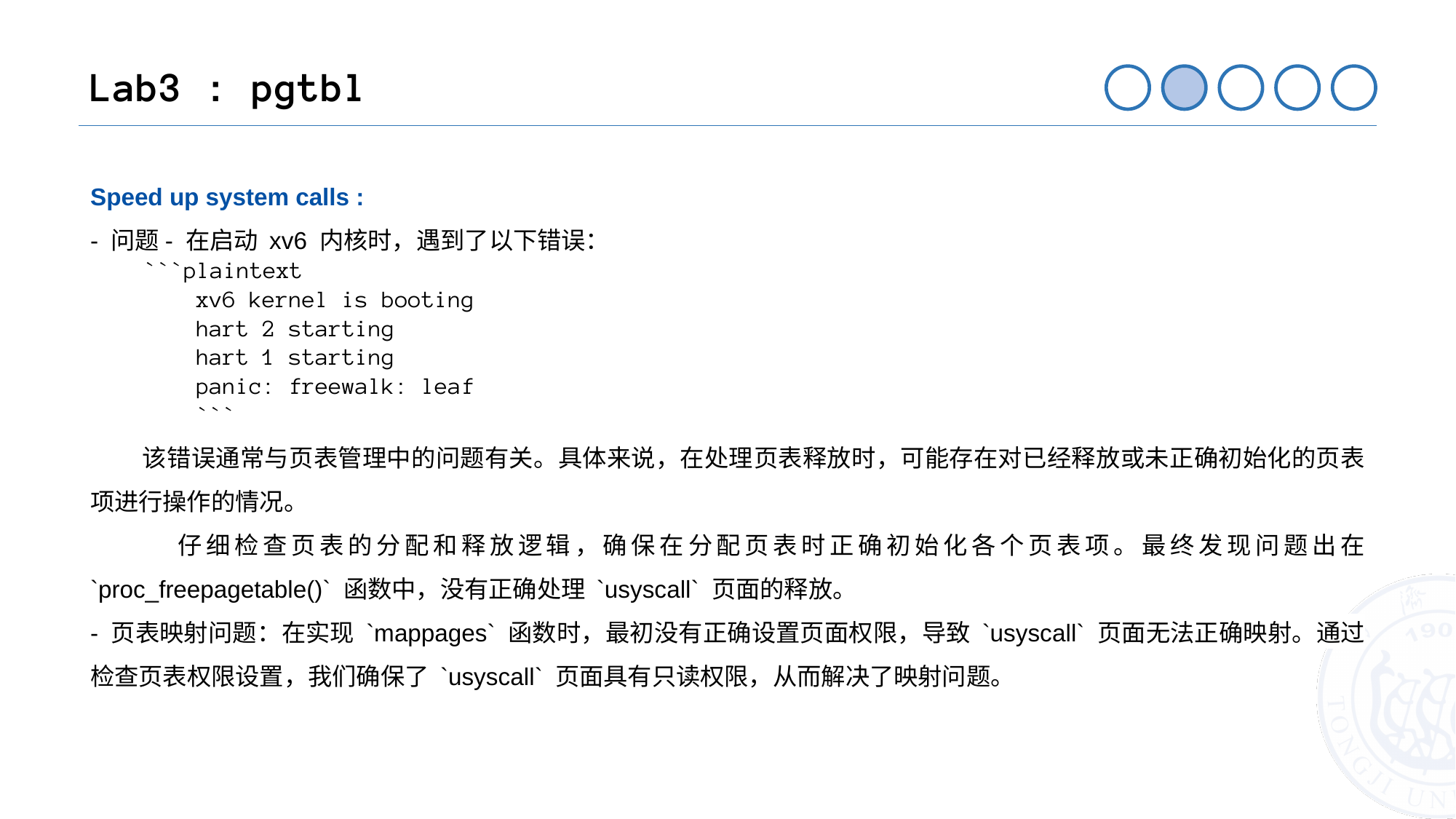

Lab3 : pgtbl

Speed up system calls :
- 问题- 在启动 xv6 内核时，遇到了以下错误：
        ```plaintext
        xv6 kernel is booting
        hart 2 starting
        hart 1 starting
        panic: freewalk: leaf
        ```
        该错误通常与页表管理中的问题有关。具体来说，在处理页表释放时，可能存在对已经释放或未正确初始化的页表项进行操作的情况。
        仔细检查页表的分配和释放逻辑，确保在分配页表时正确初始化各个页表项。最终发现问题出在 `proc_freepagetable()` 函数中，没有正确处理 `usyscall` 页面的释放。
- 页表映射问题：在实现 `mappages` 函数时，最初没有正确设置页面权限，导致 `usyscall` 页面无法正确映射。通过检查页表权限设置，我们确保了 `usyscall` 页面具有只读权限，从而解决了映射问题。